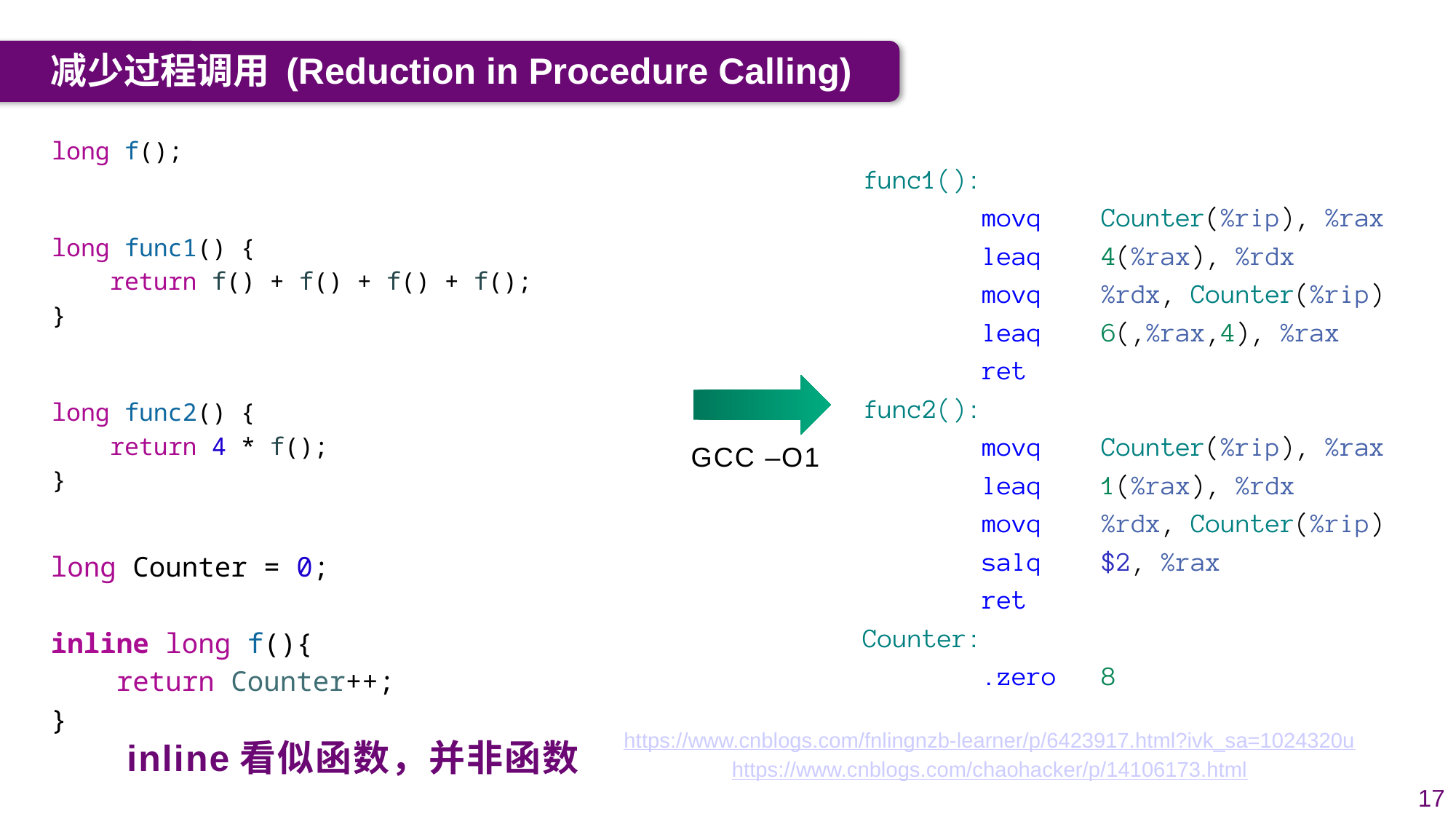

减少过程调用 (Reduction in Procedure Calling)

long f();

long func1() {
    return f() + f() + f() + f();
}

long func2() {
    return 4 * f();
}
func1():
        movq    Counter(%rip), %rax
        leaq    4(%rax), %rdx
        movq    %rdx, Counter(%rip)
        leaq    6(,%rax,4), %rax
        ret
func2():
        movq    Counter(%rip), %rax
        leaq    1(%rax), %rdx
        movq    %rdx, Counter(%rip)
        salq    $2, %rax
        ret
Counter:
        .zero   8

GCC –O1
long Counter = 0;

inline long f(){
    return Counter++;
}
https://www.cnblogs.com/fnlingnzb-learner/p/6423917.html?ivk_sa=1024320u
https://www.cnblogs.com/chaohacker/p/14106173.html
inline看似函数，并非函数
17